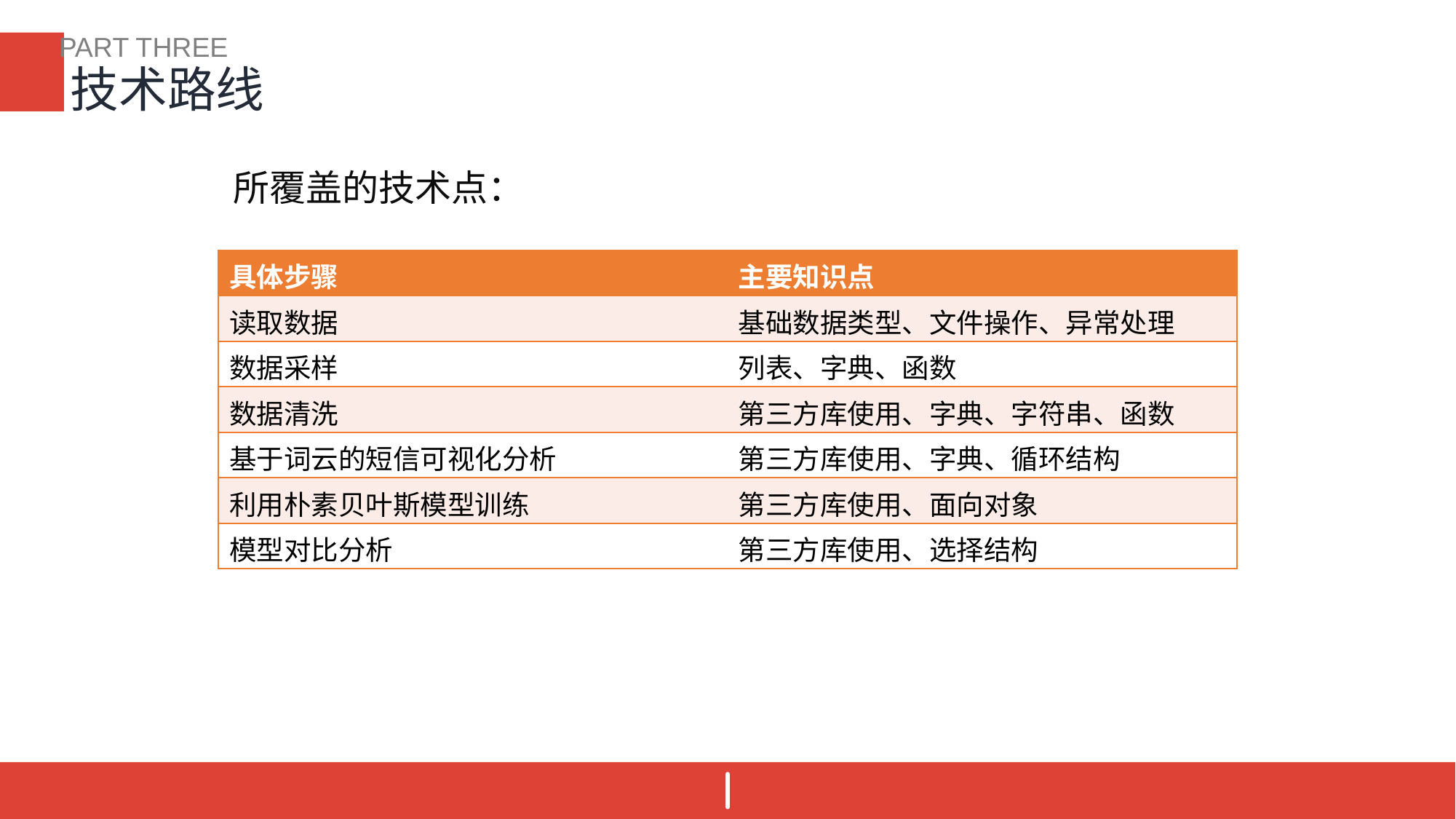

PART THREE

技术路线
所覆盖的技术点：
| 具体步骤 | 主要知识点 |
| --- | --- |
| 读取数据 | 基础数据类型、文件操作、异常处理 |
| 数据采样 | 列表、字典、函数 |
| 数据清洗 | 第三方库使用、字典、字符串、函数 |
| 基于词云的短信可视化分析 | 第三方库使用、字典、循环结构 |
| 利用朴素贝叶斯模型训练 | 第三方库使用、面向对象 |
| 模型对比分析 | 第三方库使用、选择结构 |